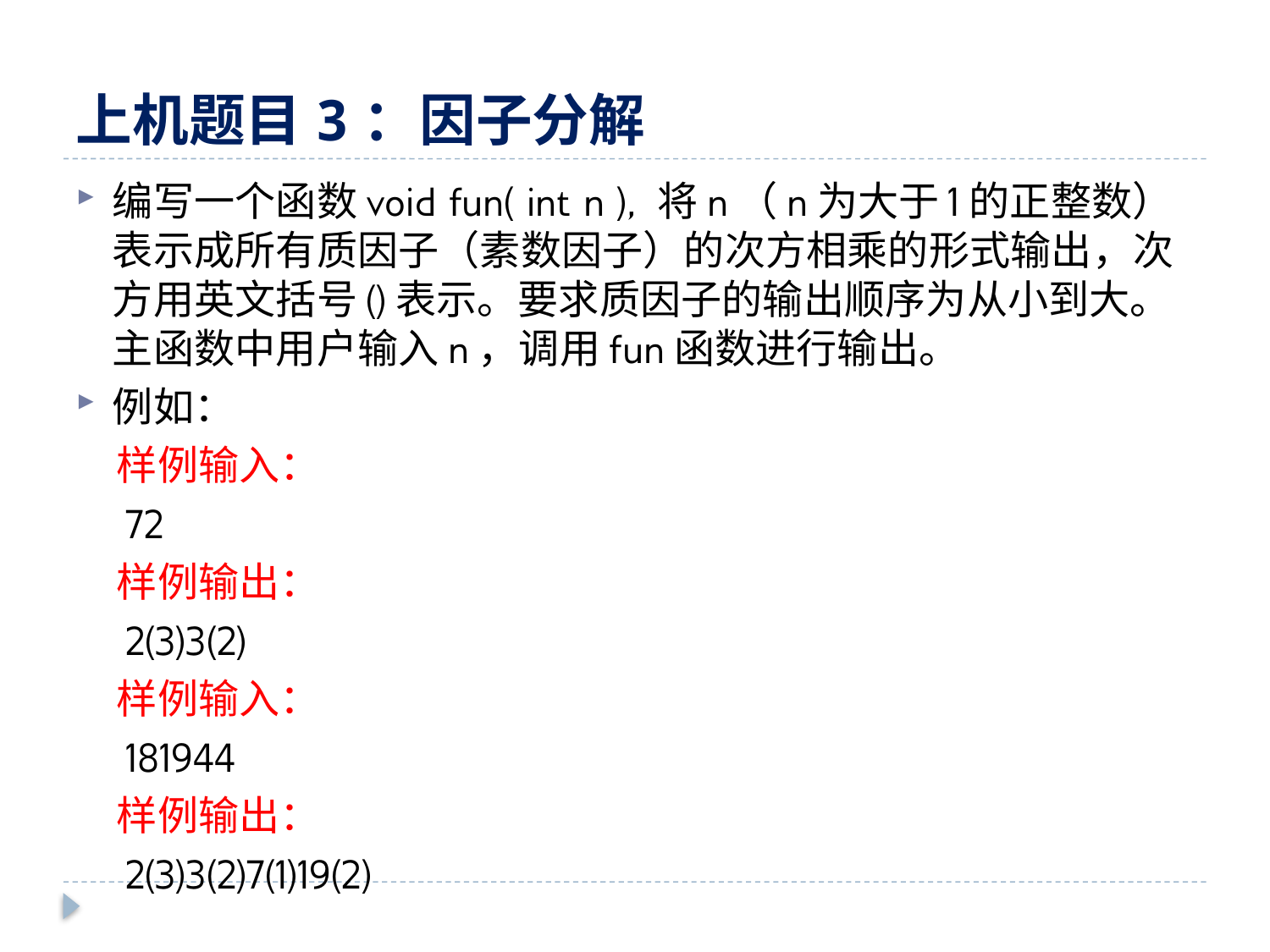

# 上机题目3：因子分解
编写一个函数void fun( int n ), 将n（n为大于1的正整数）表示成所有质因子（素数因子）的次方相乘的形式输出，次方用英文括号()表示。要求质因子的输出顺序为从小到大。主函数中用户输入n，调用fun函数进行输出。
例如：
　样例输入：
　72
　样例输出：
　2(3)3(2)
　样例输入：
　181944
　样例输出：
　2(3)3(2)7(1)19(2)